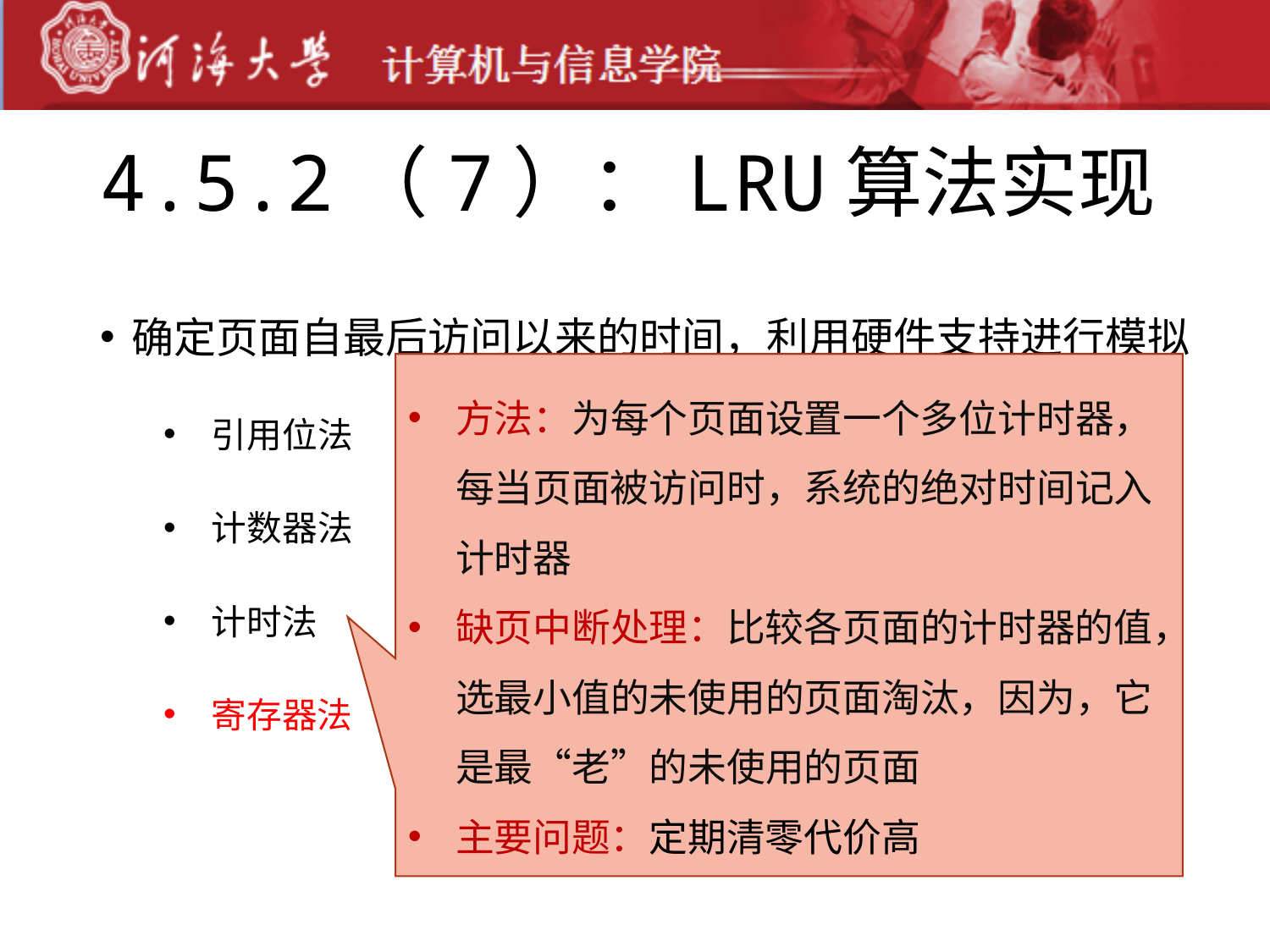

# 4.5.2（7）：LRU算法实现
确定页面自最后访问以来的时间，利用硬件支持进行模拟
 引用位法
 计数器法
 计时法
 寄存器法

方法：为每个页面设置一个多位计时器，每当页面被访问时，系统的绝对时间记入计时器
缺页中断处理：比较各页面的计时器的值，选最小值的未使用的页面淘汰，因为，它是最“老”的未使用的页面
主要问题：定期清零代价高